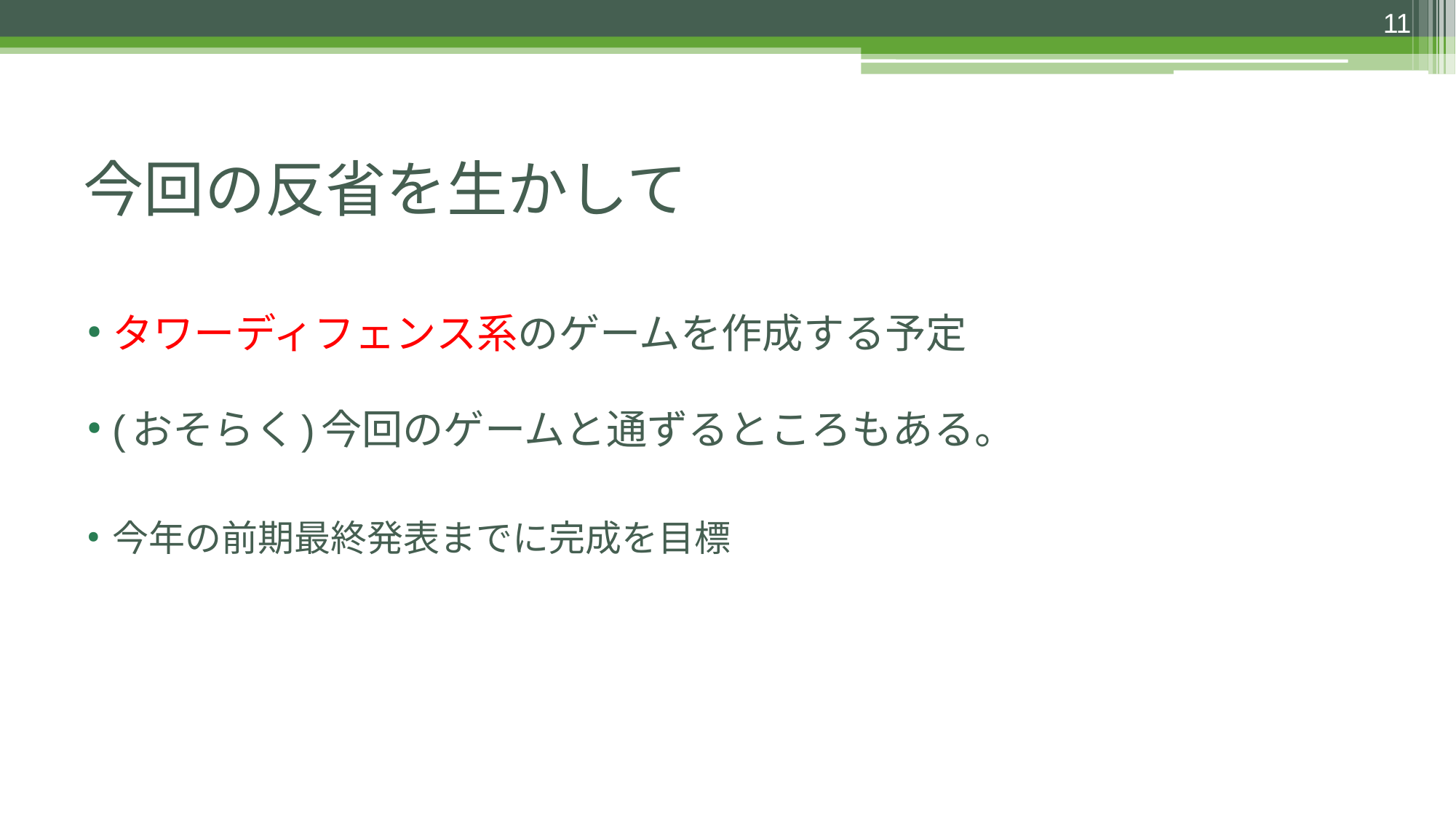

11
# 今回の反省を生かして
タワーディフェンス系のゲームを作成する予定

(おそらく)今回のゲームと通ずるところもある。

今年の前期最終発表までに完成を目標